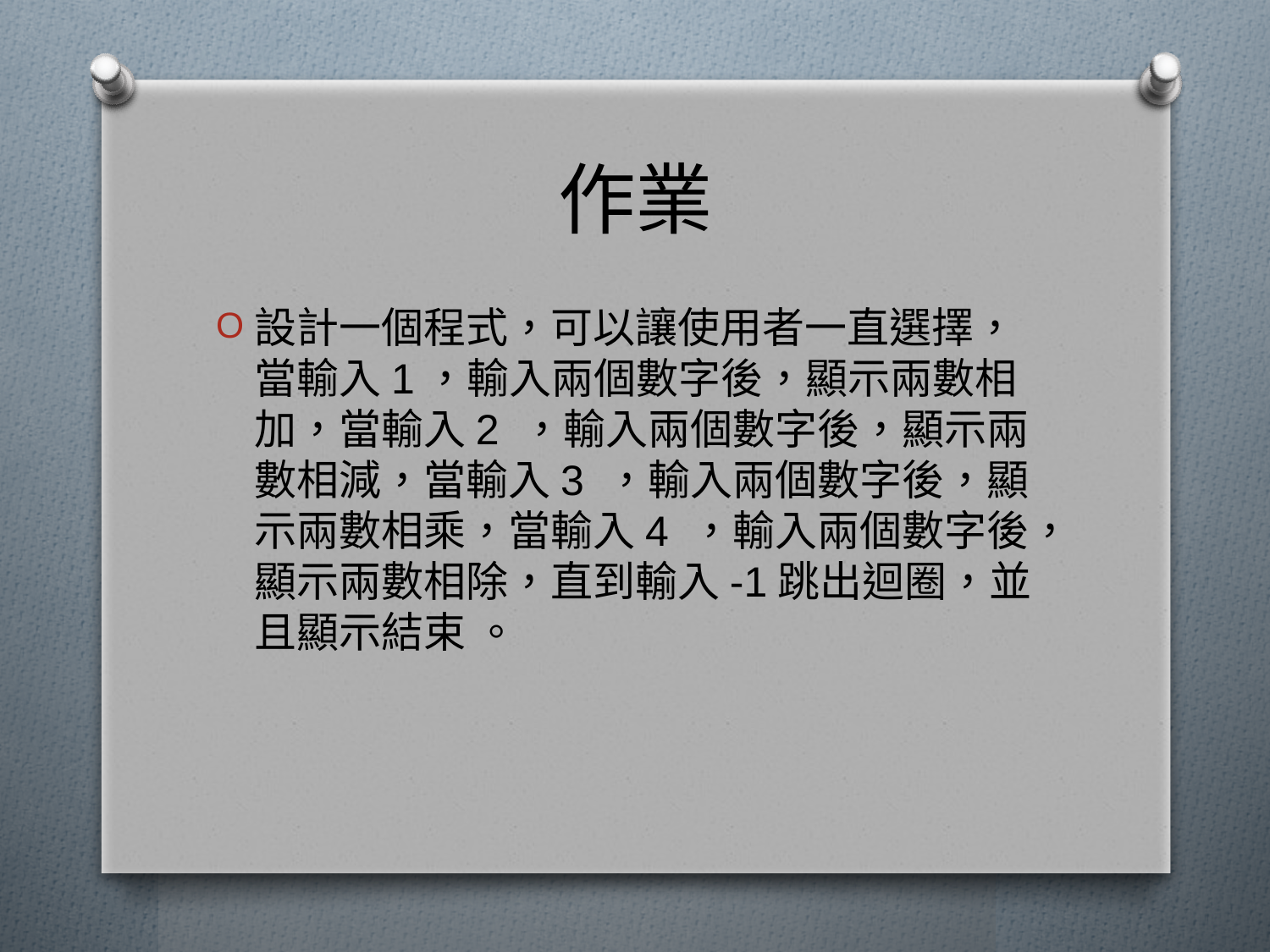

# 作業
設計一個程式，可以讓使用者一直選擇，當輸入1，輸入兩個數字後，顯示兩數相加，當輸入2 ，輸入兩個數字後，顯示兩數相減，當輸入3 ，輸入兩個數字後，顯示兩數相乘，當輸入4 ，輸入兩個數字後，顯示兩數相除，直到輸入-1跳出迴圈，並且顯示結束 。